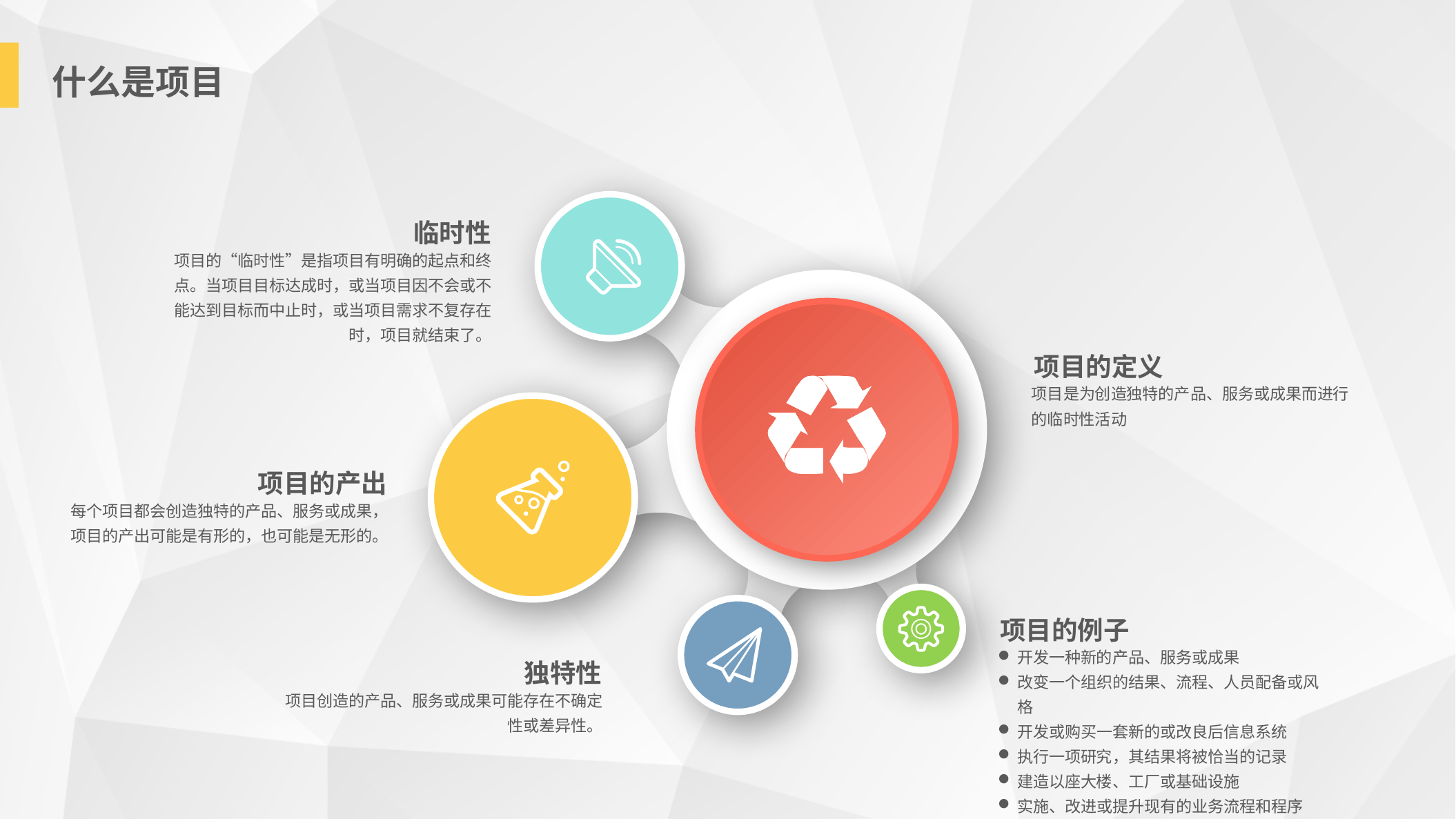

什么是项目

临时性
项目的“临时性”是指项目有明确的起点和终点。当项目目标达成时，或当项目因不会或不能达到目标而中止时，或当项目需求不复存在时，项目就结束了。
项目的定义
项目是为创造独特的产品、服务或成果而进行的临时性活动
项目的产出
每个项目都会创造独特的产品、服务或成果，项目的产出可能是有形的，也可能是无形的。
项目的例子
开发一种新的产品、服务或成果
改变一个组织的结果、流程、人员配备或风格
开发或购买一套新的或改良后信息系统
执行一项研究，其结果将被恰当的记录
建造以座大楼、工厂或基础设施
实施、改进或提升现有的业务流程和程序
独特性
项目创造的产品、服务或成果可能存在不确定性或差异性。